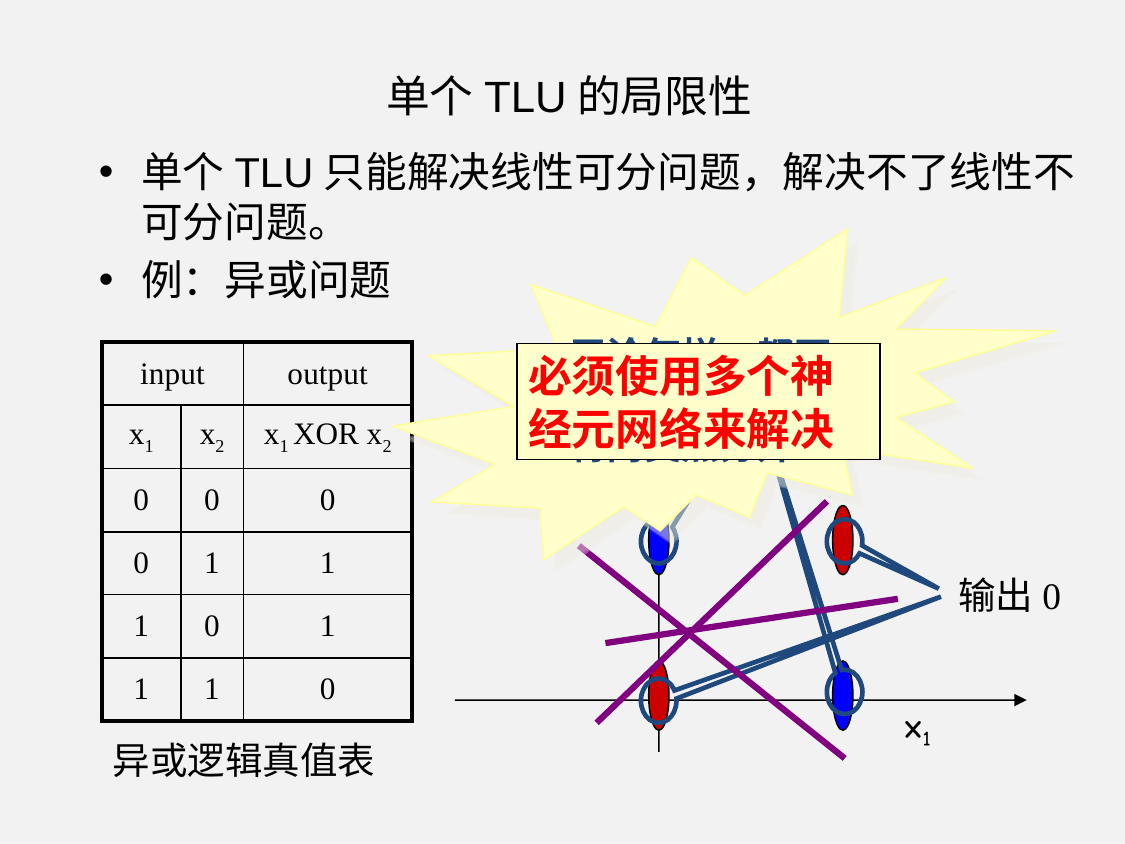

# 单个TLU的局限性
单个TLU只能解决线性可分问题，解决不了线性不可分问题。
例：异或问题
无论怎样，都不可能用一条直线将两类点分开
| input |  | output |
| --- | --- | --- |
| x1 | x2 | x1 XOR x2 |
| 0 | 0 | 0 |
| 0 | 1 | 1 |
| 1 | 0 | 1 |
| 1 | 1 | 0 |
必须使用多个神经元网络来解决
输出1

x2

x1

输出0

异或逻辑真值表